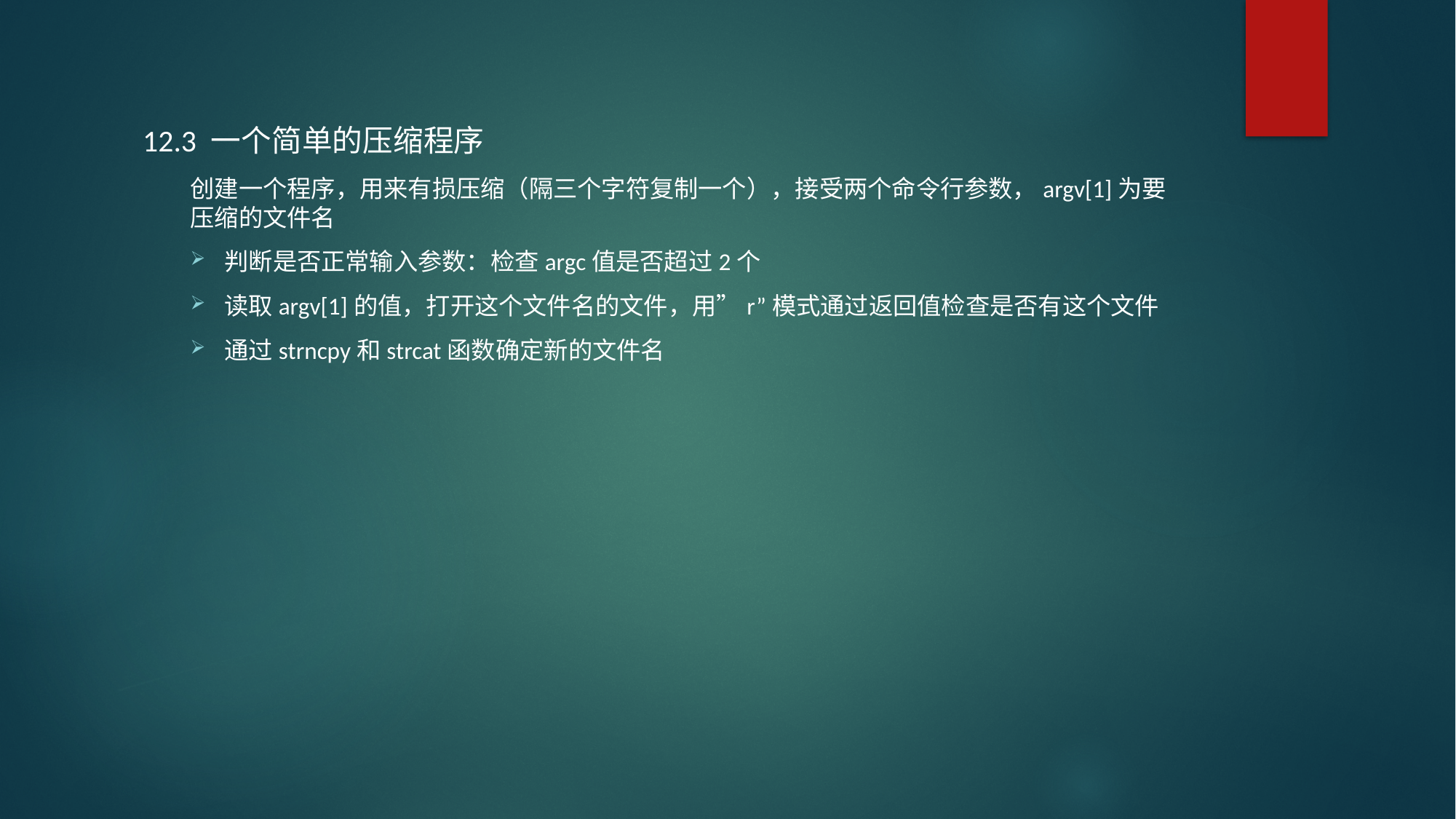

12.3 一个简单的压缩程序
创建一个程序，用来有损压缩（隔三个字符复制一个），接受两个命令行参数，argv[1]为要压缩的文件名
判断是否正常输入参数：检查argc值是否超过2个
读取argv[1]的值，打开这个文件名的文件，用”r”模式通过返回值检查是否有这个文件
通过strncpy和strcat函数确定新的文件名